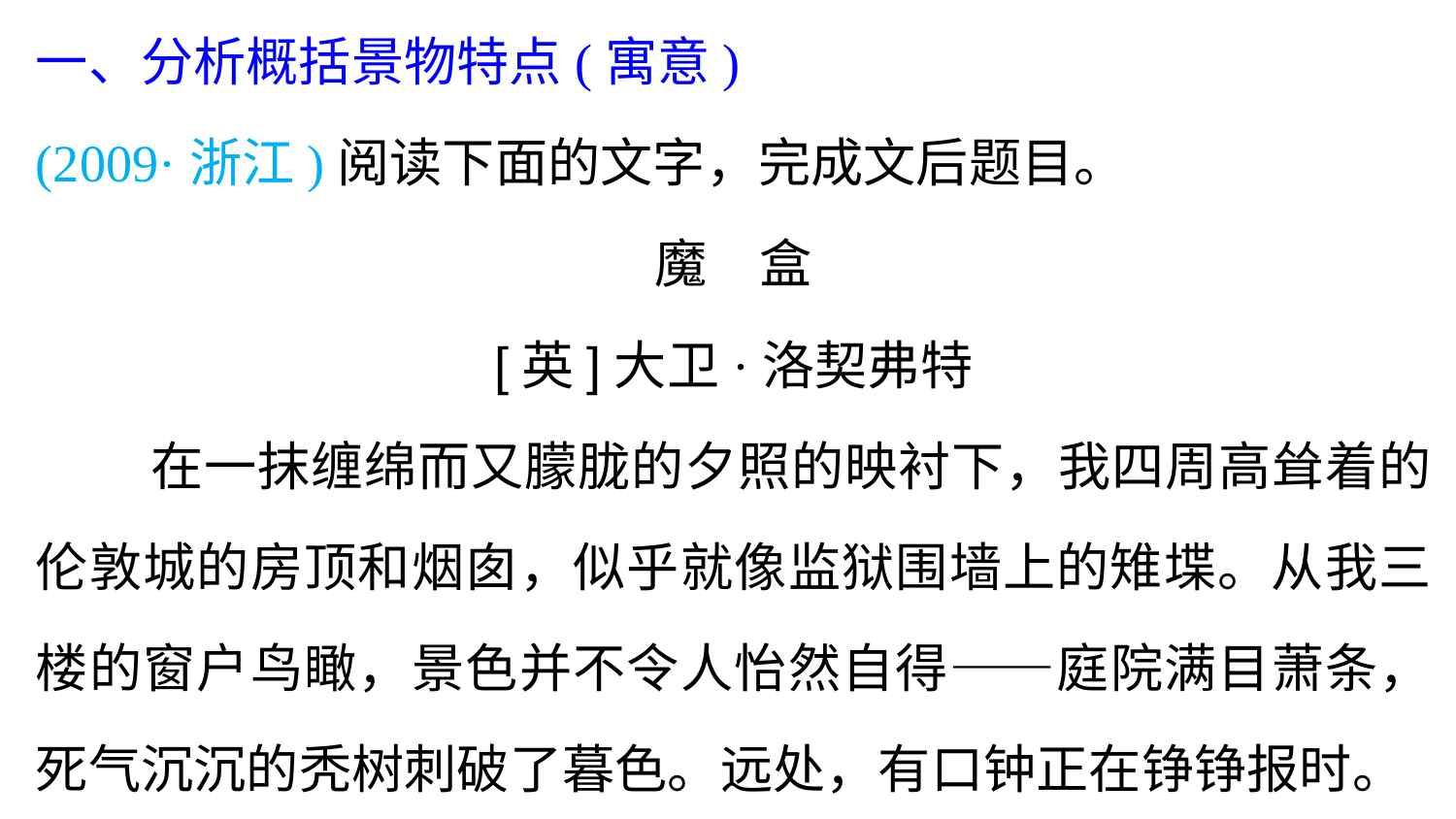

一、分析概括景物特点(寓意)
(2009·浙江)阅读下面的文字，完成文后题目。
魔　盒
[英]大卫·洛契弗特
        在一抹缠绵而又朦胧的夕照的映衬下，我四周高耸着的伦敦城的房顶和烟囱，似乎就像监狱围墙上的雉堞。从我三楼的窗户鸟瞰，景色并不令人怡然自得——庭院满目萧条，死气沉沉的秃树刺破了暮色。远处，有口钟正在铮铮报时。